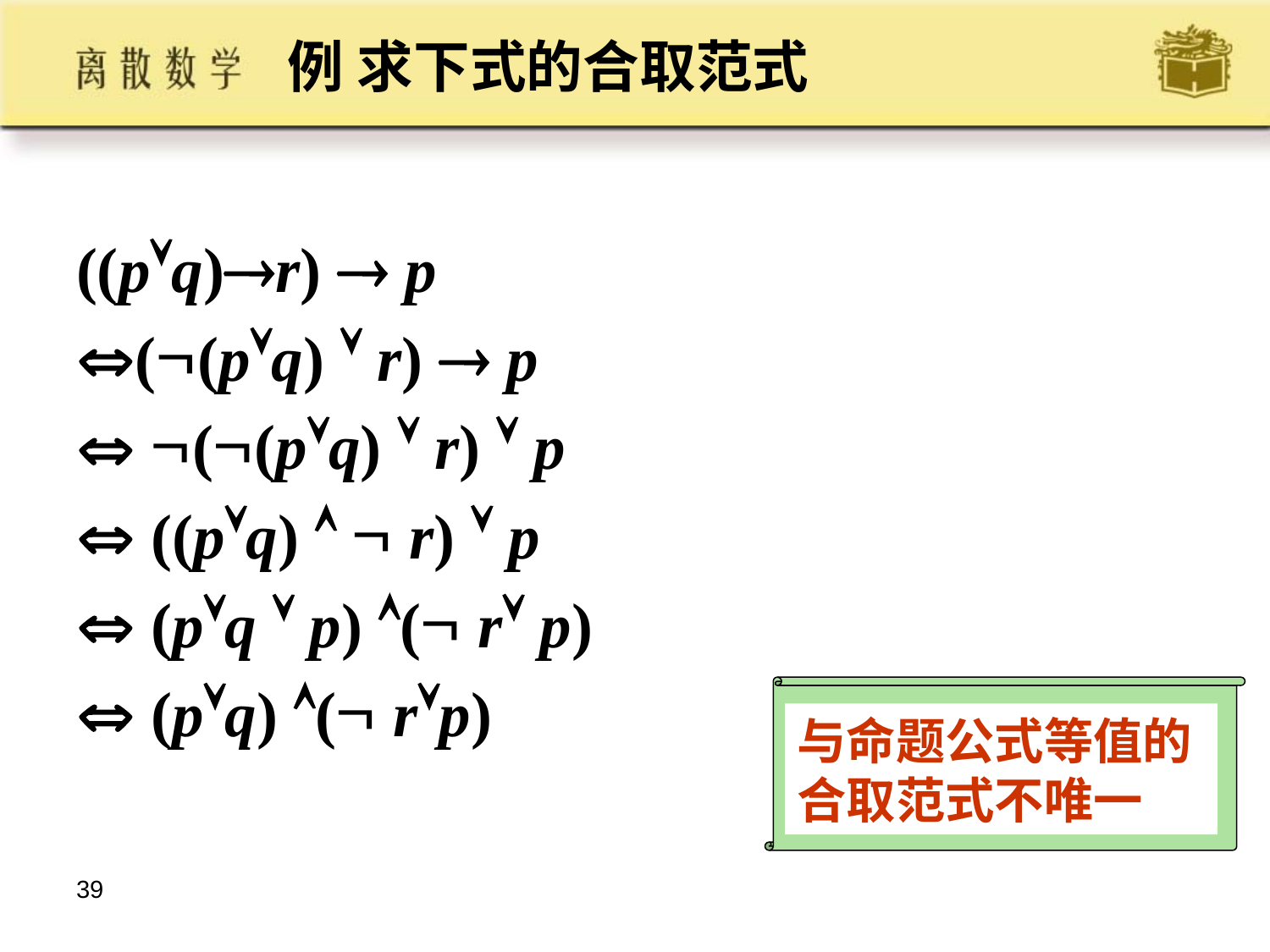

# 例 求下式的合取范式
((p∨q)→r) → p
⇔(¬(p∨q) ∨ r) → p
⇔ ¬(¬(p∨q) ∨ r) ∨ p
⇔ ((p∨q) ∧ ¬ r) ∨ p
⇔ (p∨q ∨ p) ∧(¬ r∨ p)
⇔ (p∨q) ∧(¬ r∨p)

与命题公式等值的合取范式不唯一
39